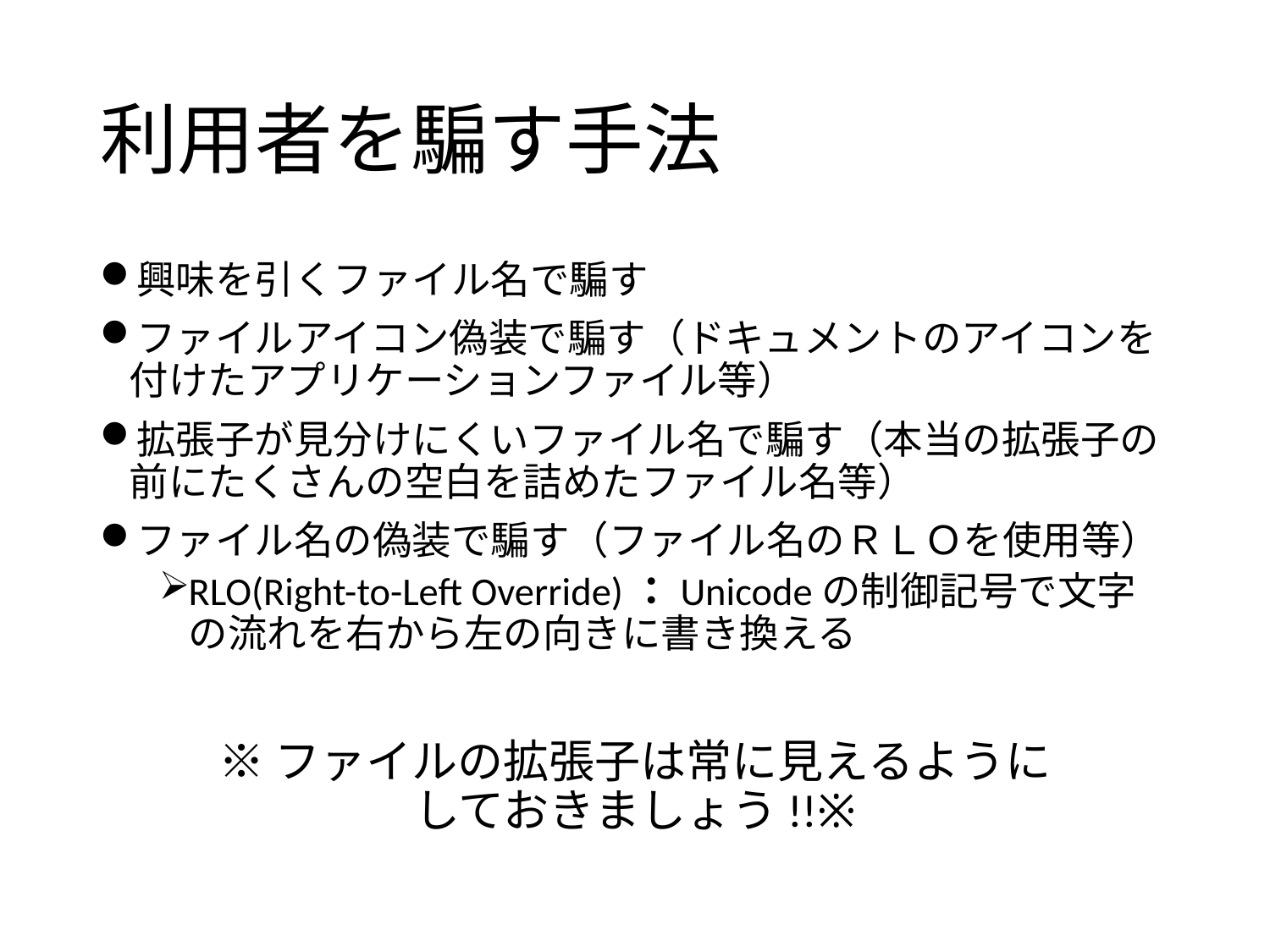

# 利用者を騙す手法
興味を引くファイル名で騙す
ファイルアイコン偽装で騙す（ドキュメントのアイコンを付けたアプリケーションファイル等）
拡張子が見分けにくいファイル名で騙す（本当の拡張子の前にたくさんの空白を詰めたファイル名等）
ファイル名の偽装で騙す（ファイル名のＲＬＯを使用等）
RLO(Right-to-Left Override)：Unicodeの制御記号で文字の流れを右から左の向きに書き換える

※ファイルの拡張子は常に見えるように
しておきましょう!!※